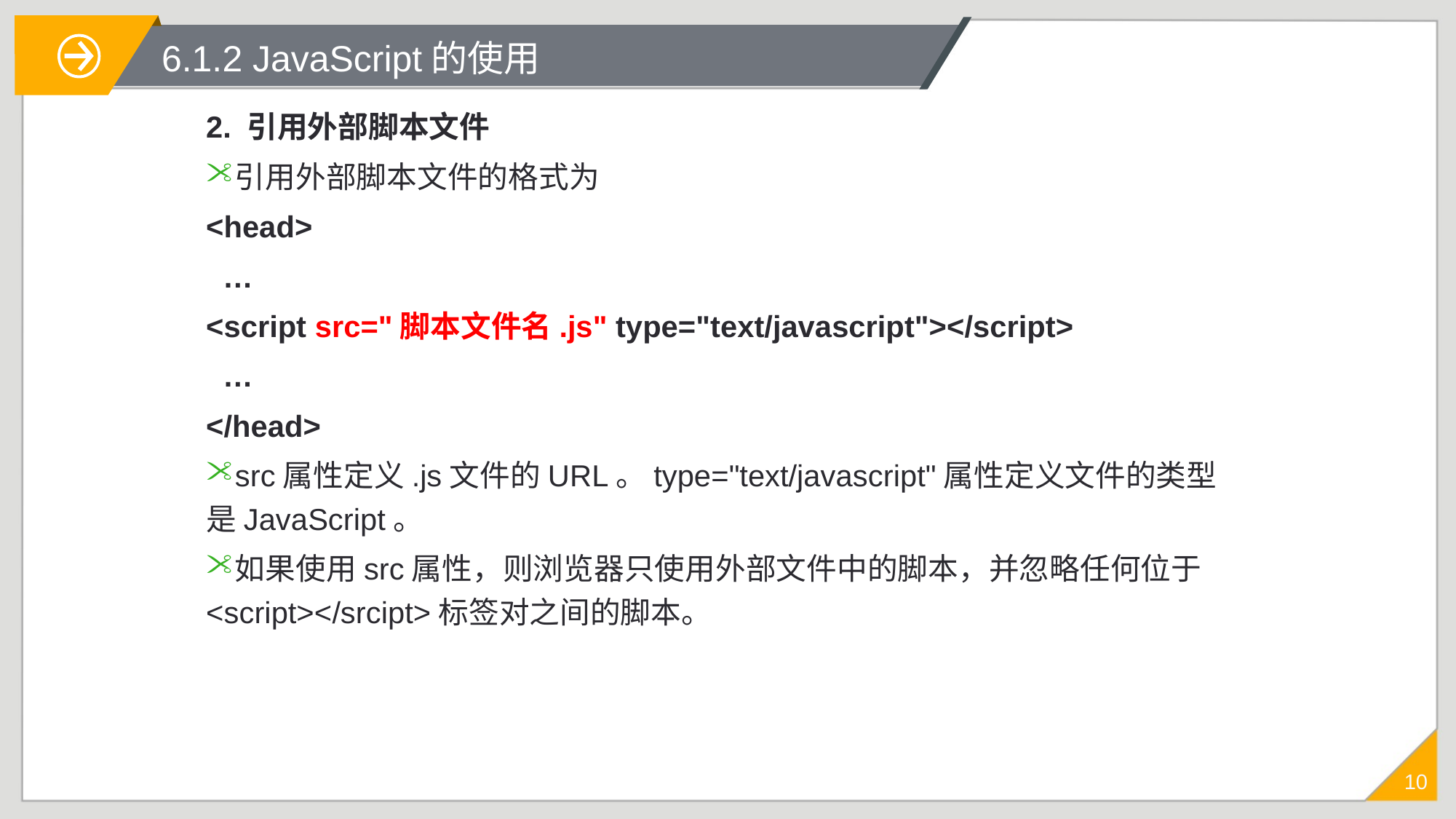

# 6.1.2 JavaScript的使用
2. 引用外部脚本文件
引用外部脚本文件的格式为
<head>
  …
<script src="脚本文件名.js" type="text/javascript"></script>
  …
</head>
src属性定义.js文件的URL。type="text/javascript"属性定义文件的类型是JavaScript。
如果使用src属性，则浏览器只使用外部文件中的脚本，并忽略任何位于<script></srcipt>标签对之间的脚本。